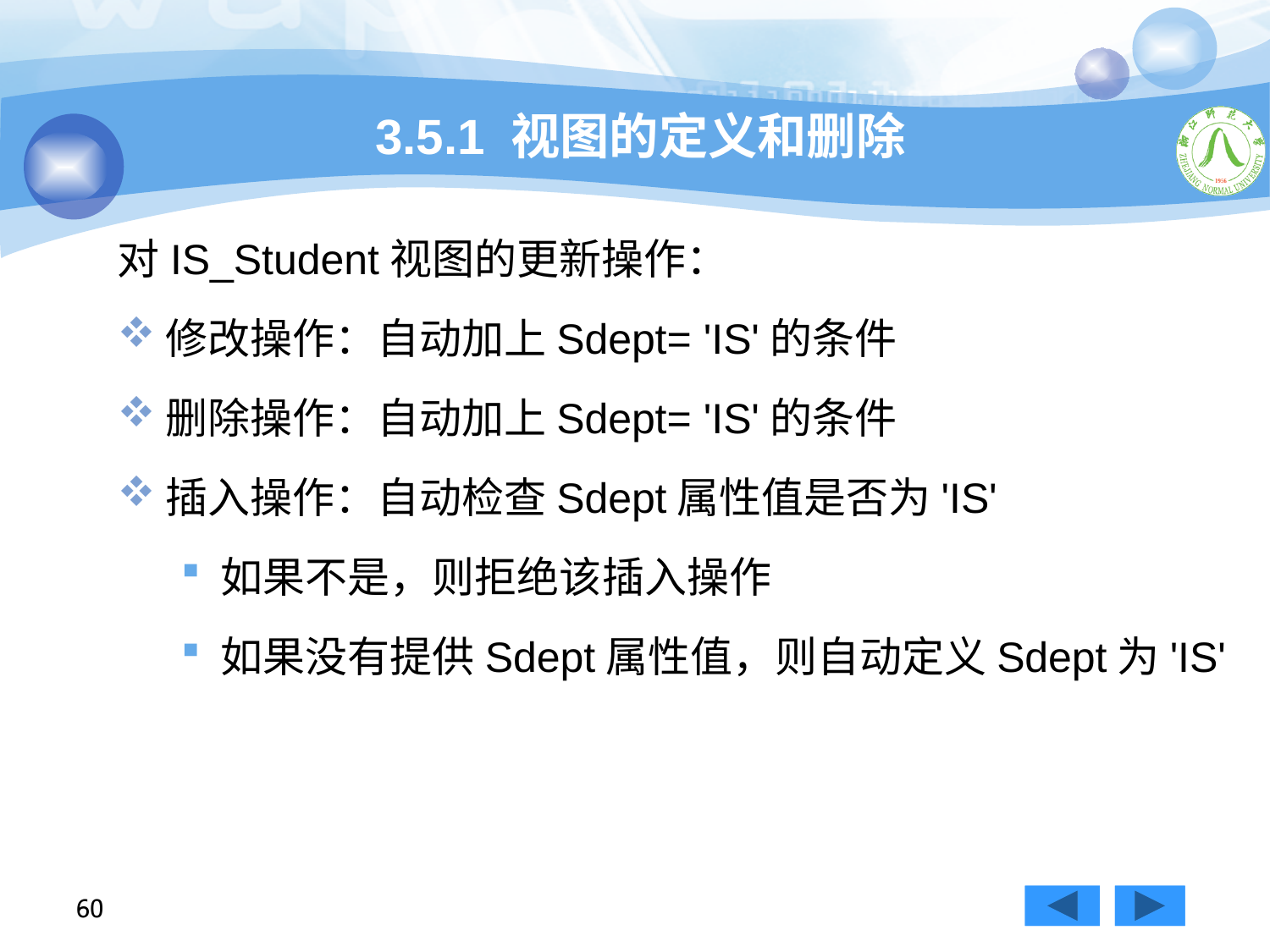

# 3.5.1 视图的定义和删除
对IS_Student视图的更新操作：
修改操作：自动加上Sdept= 'IS'的条件
删除操作：自动加上Sdept= 'IS'的条件
插入操作：自动检查Sdept属性值是否为'IS'
如果不是，则拒绝该插入操作
如果没有提供Sdept属性值，则自动定义Sdept为'IS'
60